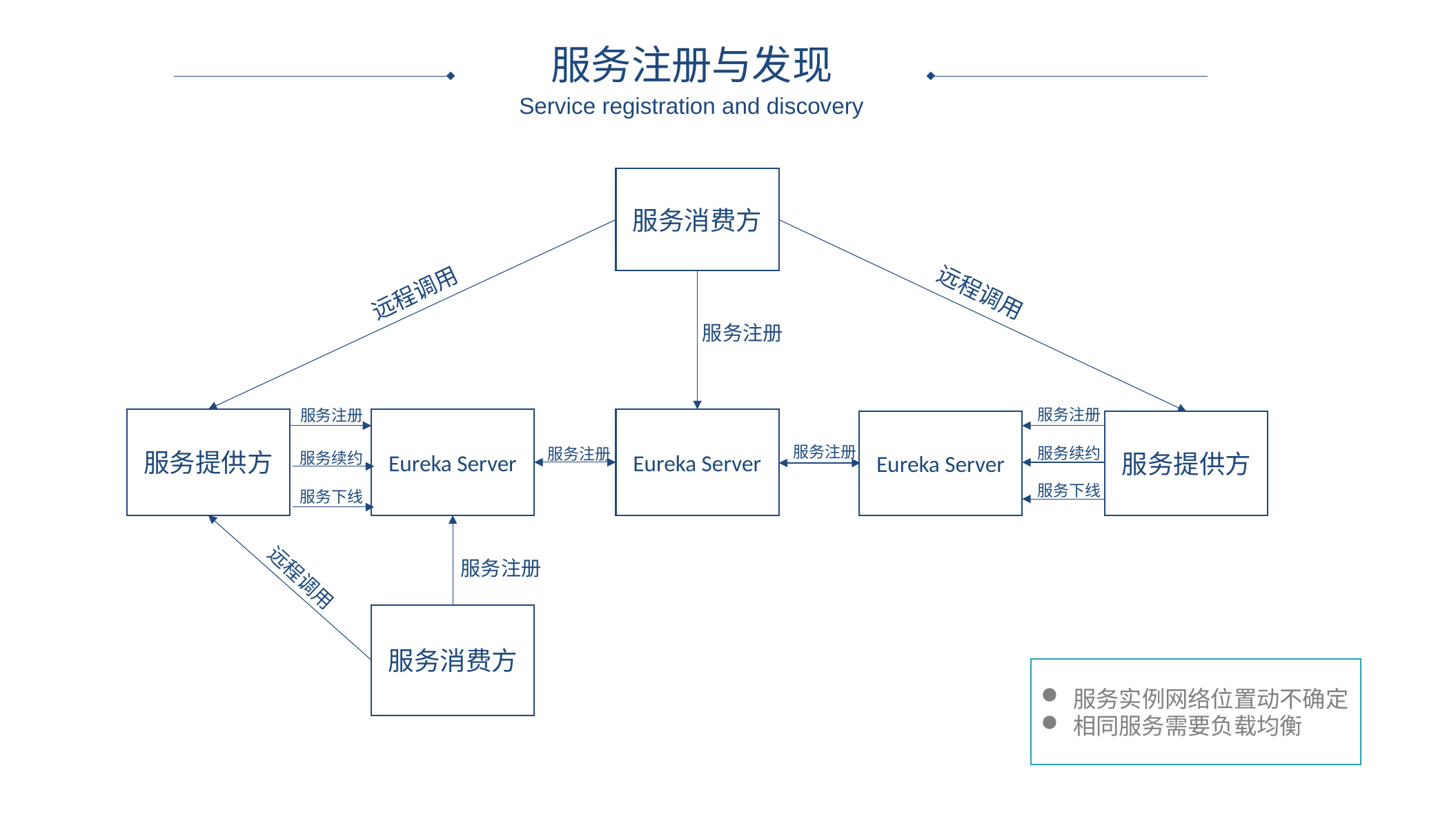

服务注册与发现
Service registration and discovery
服务消费方
远程调用
远程调用
服务注册
服务注册
服务注册
服务提供方
Eureka Server
Eureka Server
Eureka Server
服务提供方
服务注册
服务续约
服务注册
服务续约
服务下线
服务下线
服务注册
远程调用
服务消费方
服务实例网络位置动不确定
相同服务需要负载均衡